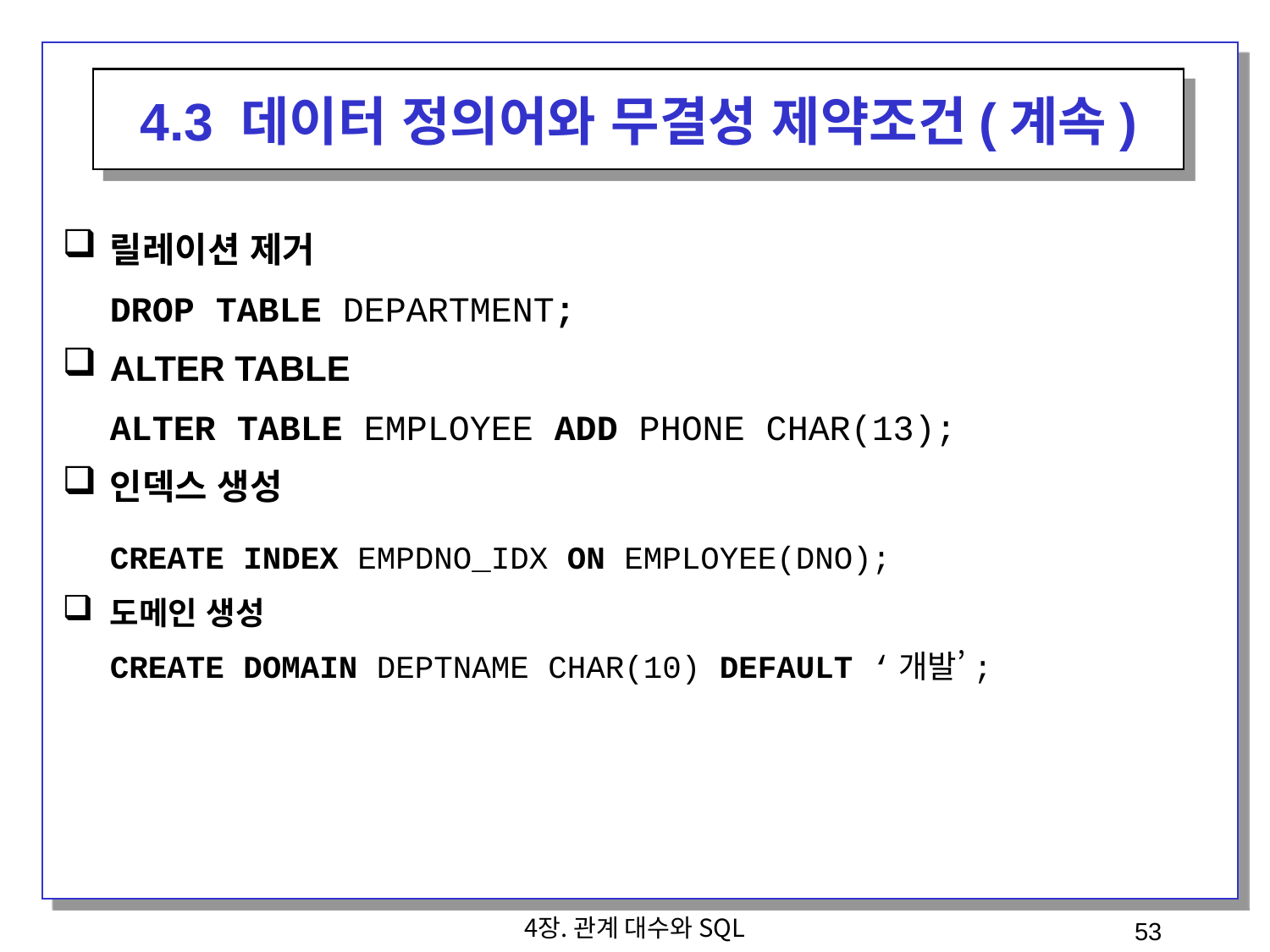

4.3 데이터 정의어와 무결성 제약조건(계속)
릴레이션 제거
	DROP TABLE DEPARTMENT;
ALTER TABLE
	ALTER TABLE EMPLOYEE ADD PHONE CHAR(13);
인덱스 생성
	CREATE INDEX EMPDNO_IDX ON EMPLOYEE(DNO);
도메인 생성
	CREATE DOMAIN DEPTNAME CHAR(10) DEFAULT ‘개발’;
4장. 관계 대수와 SQL
53